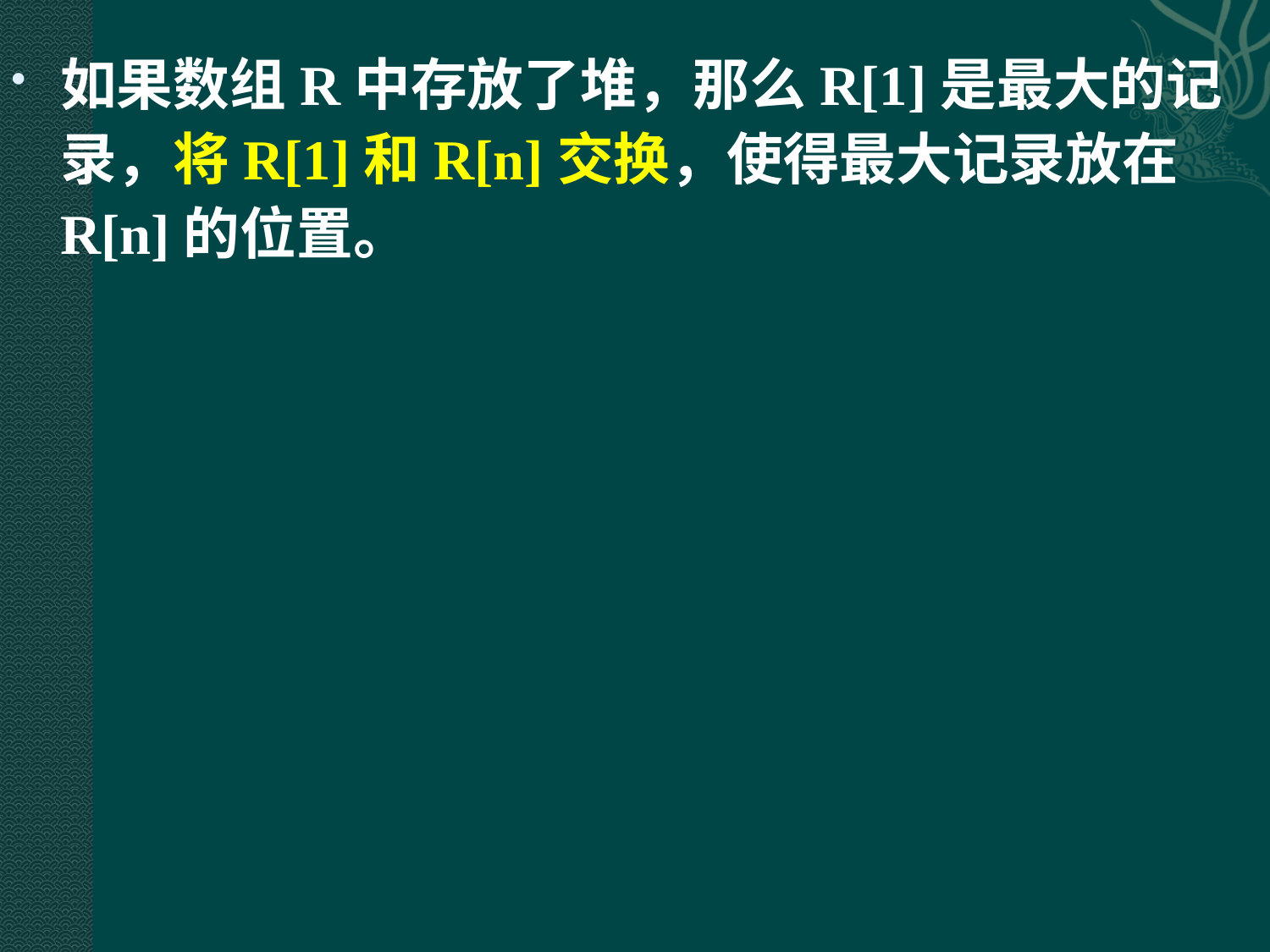

如果数组R中存放了堆，那么R[1]是最大的记录，将R[1]和R[n]交换，使得最大记录放在R[n]的位置。